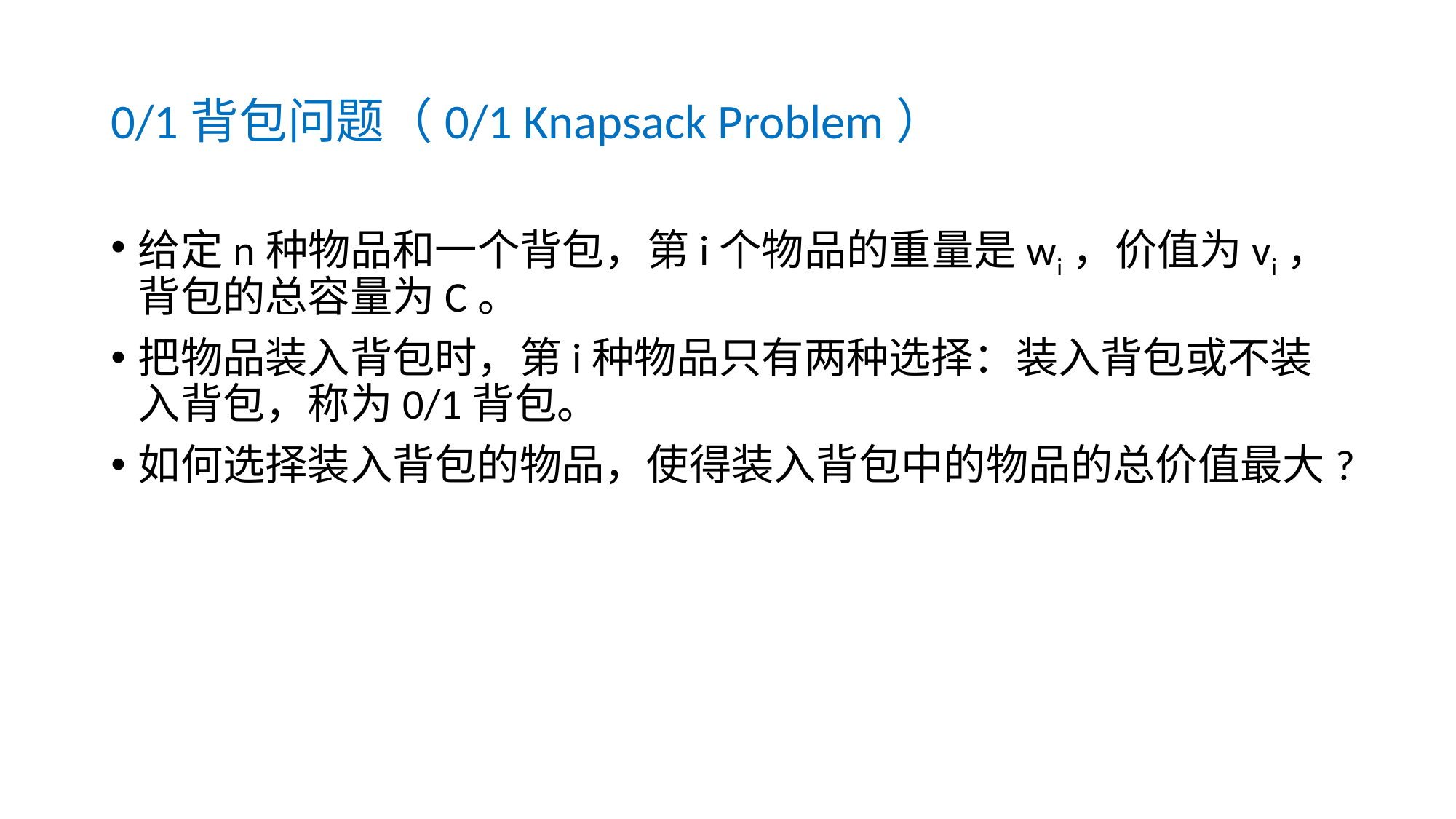

# 0/1背包问题（0/1 Knapsack Problem）
给定n种物品和一个背包，第i个物品的重量是wi，价值为vi，背包的总容量为C。
把物品装入背包时，第i种物品只有两种选择：装入背包或不装入背包，称为0/1背包。
如何选择装入背包的物品，使得装入背包中的物品的总价值最大?